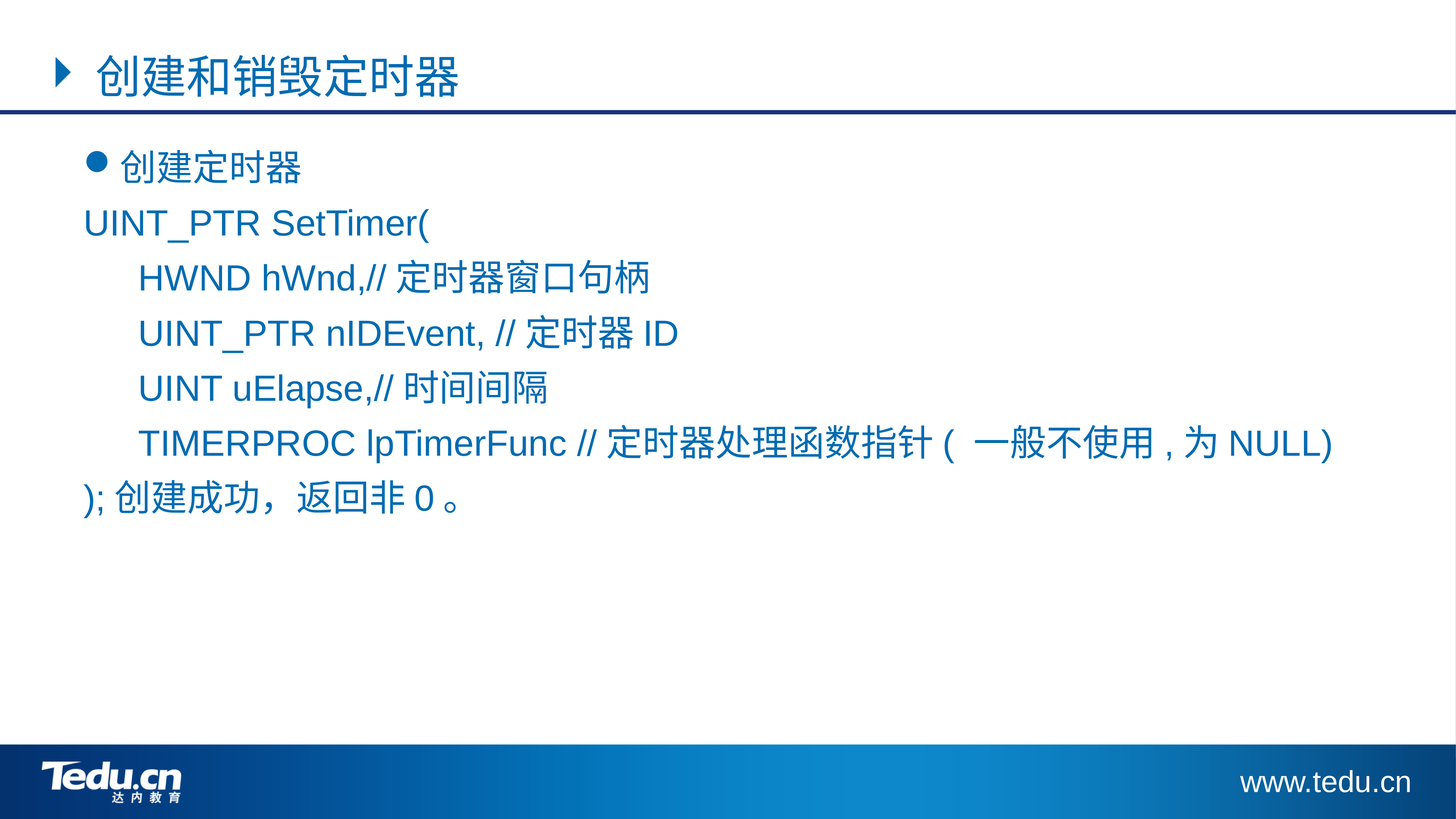

创建和销毁定时器
创建定时器
UINT_PTR SetTimer(
	HWND hWnd,//定时器窗口句柄
	UINT_PTR nIDEvent, //定时器ID
	UINT uElapse,//时间间隔
	TIMERPROC lpTimerFunc //定时器处理函数指针( 一般不使用,为NULL)
);创建成功，返回非0。